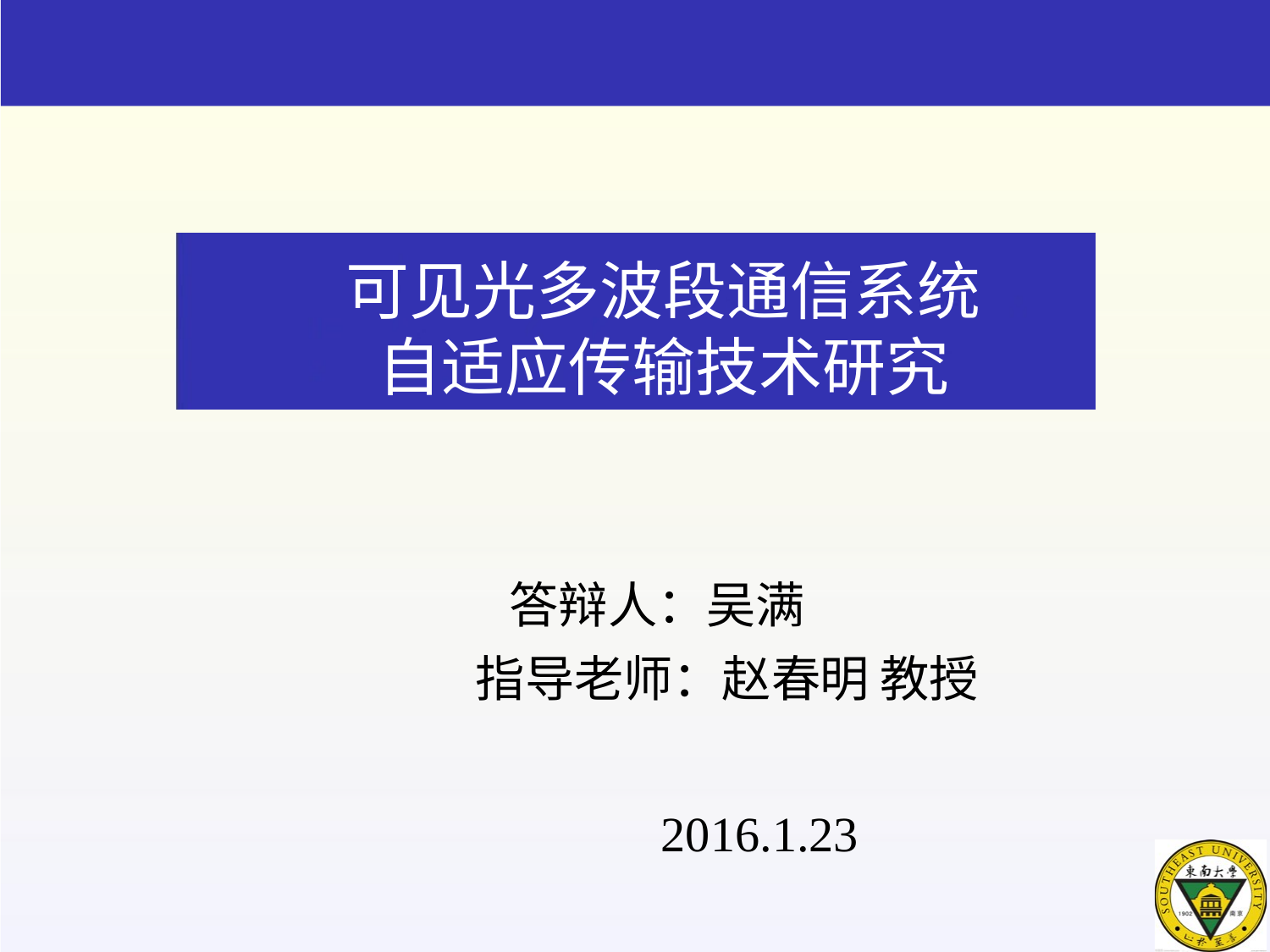

# 可见光多波段通信系统自适应传输技术研究
  答辩人：吴满
指导老师：赵春明 教授

    2016.1.23